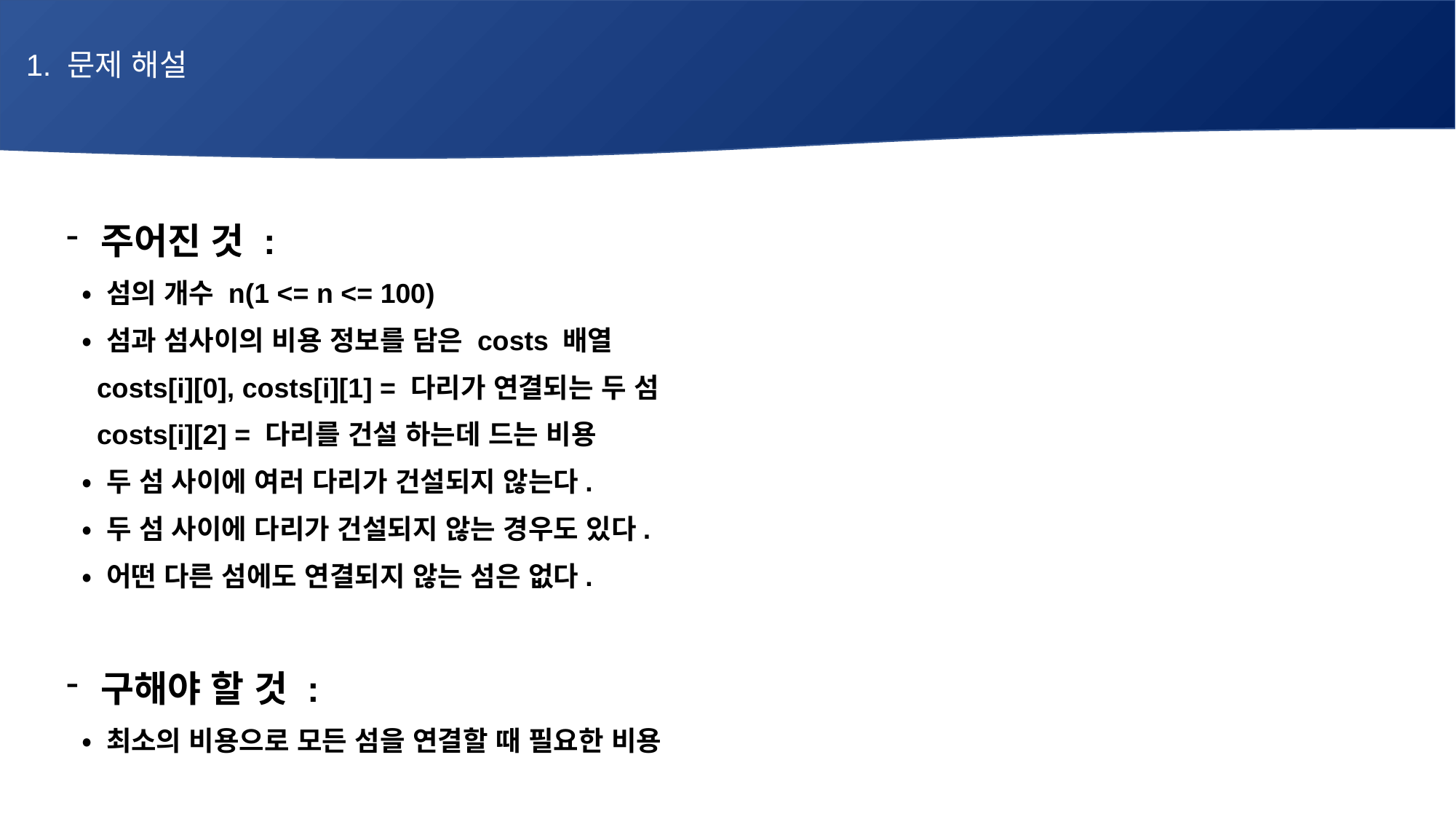

1. 문제 해설
# 매주 1 과제 LV2
주어진 것 :
  • 섬의 개수 n(1 <= n <= 100)
  • 섬과 섬사이의 비용 정보를 담은 costs 배열
    costs[i][0], costs[i][1] = 다리가 연결되는 두 섬
    costs[i][2] = 다리를 건설 하는데 드는 비용
  • 두 섬 사이에 여러 다리가 건설되지 않는다.
  • 두 섬 사이에 다리가 건설되지 않는 경우도 있다.
  • 어떤 다른 섬에도 연결되지 않는 섬은 없다.

구해야 할 것 :
  • 최소의 비용으로 모든 섬을 연결할 때 필요한 비용